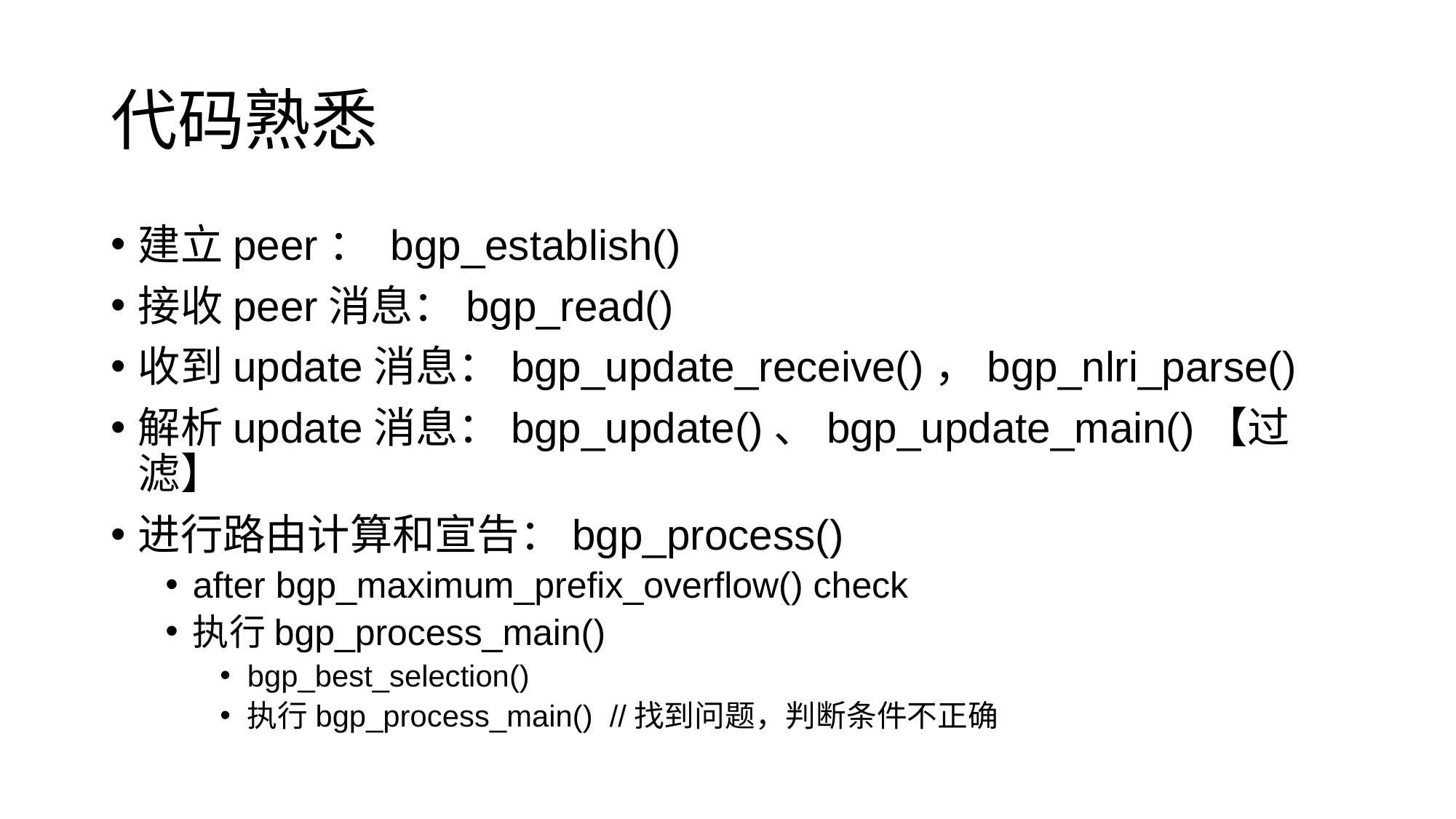

# 代码熟悉
建立peer： bgp_establish()
接收peer消息：bgp_read()
收到update消息：bgp_update_receive()，bgp_nlri_parse()
解析update消息：bgp_update()、bgp_update_main()【过滤】
进行路由计算和宣告：bgp_process()
after bgp_maximum_prefix_overflow() check
执行bgp_process_main()
bgp_best_selection()
执行bgp_process_main()  //找到问题，判断条件不正确